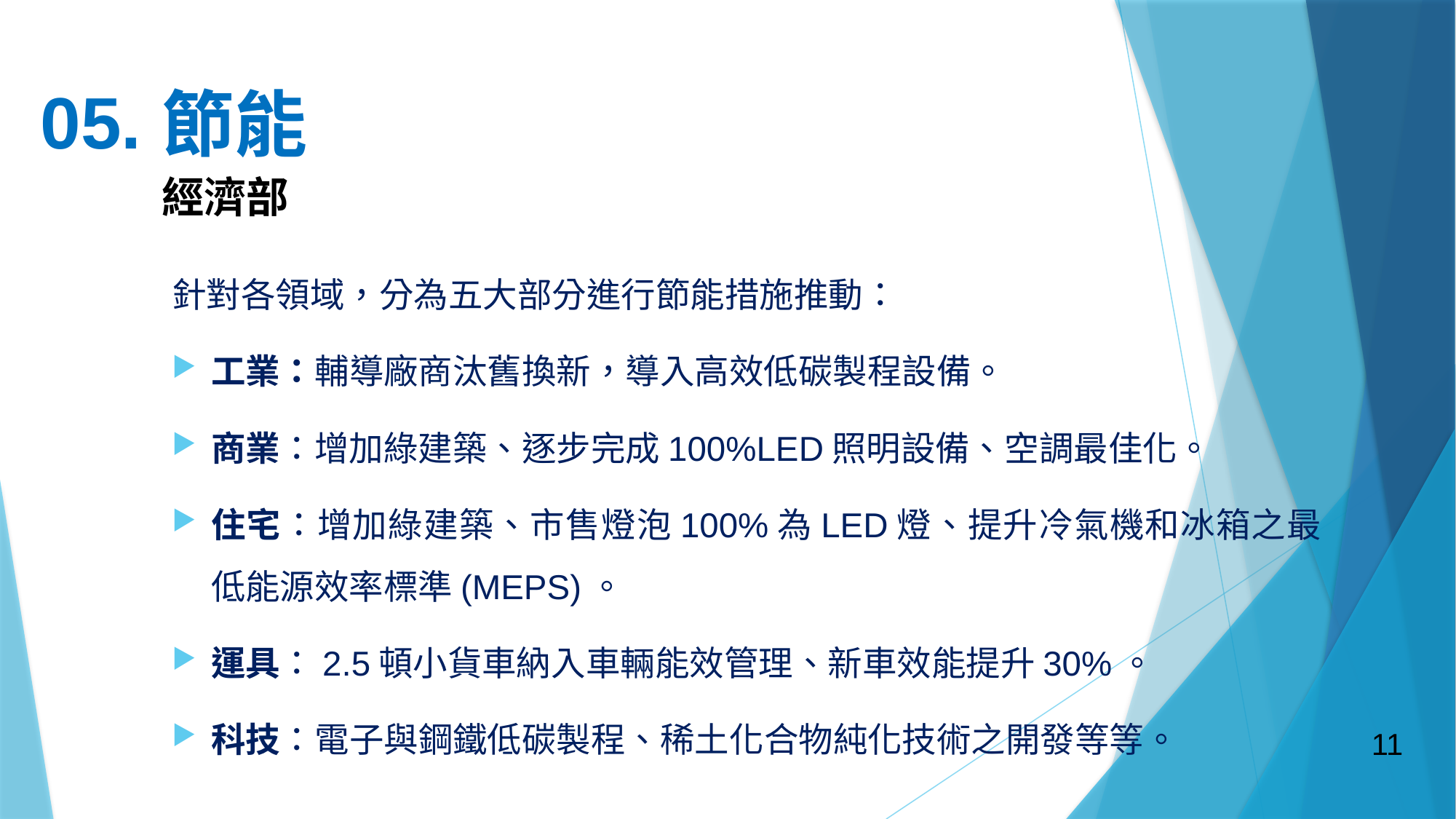

05.
# 節能
經濟部
針對各領域，分為五大部分進行節能措施推動：
工業：輔導廠商汰舊換新，導入高效低碳製程設備。
商業：增加綠建築、逐步完成100%LED照明設備、空調最佳化。
住宅：增加綠建築、市售燈泡100%為LED燈、提升冷氣機和冰箱之最低能源效率標準(MEPS)。
運具：2.5頓小貨車納入車輛能效管理、新車效能提升30%。
科技：電子與鋼鐵低碳製程、稀土化合物純化技術之開發等等。
11